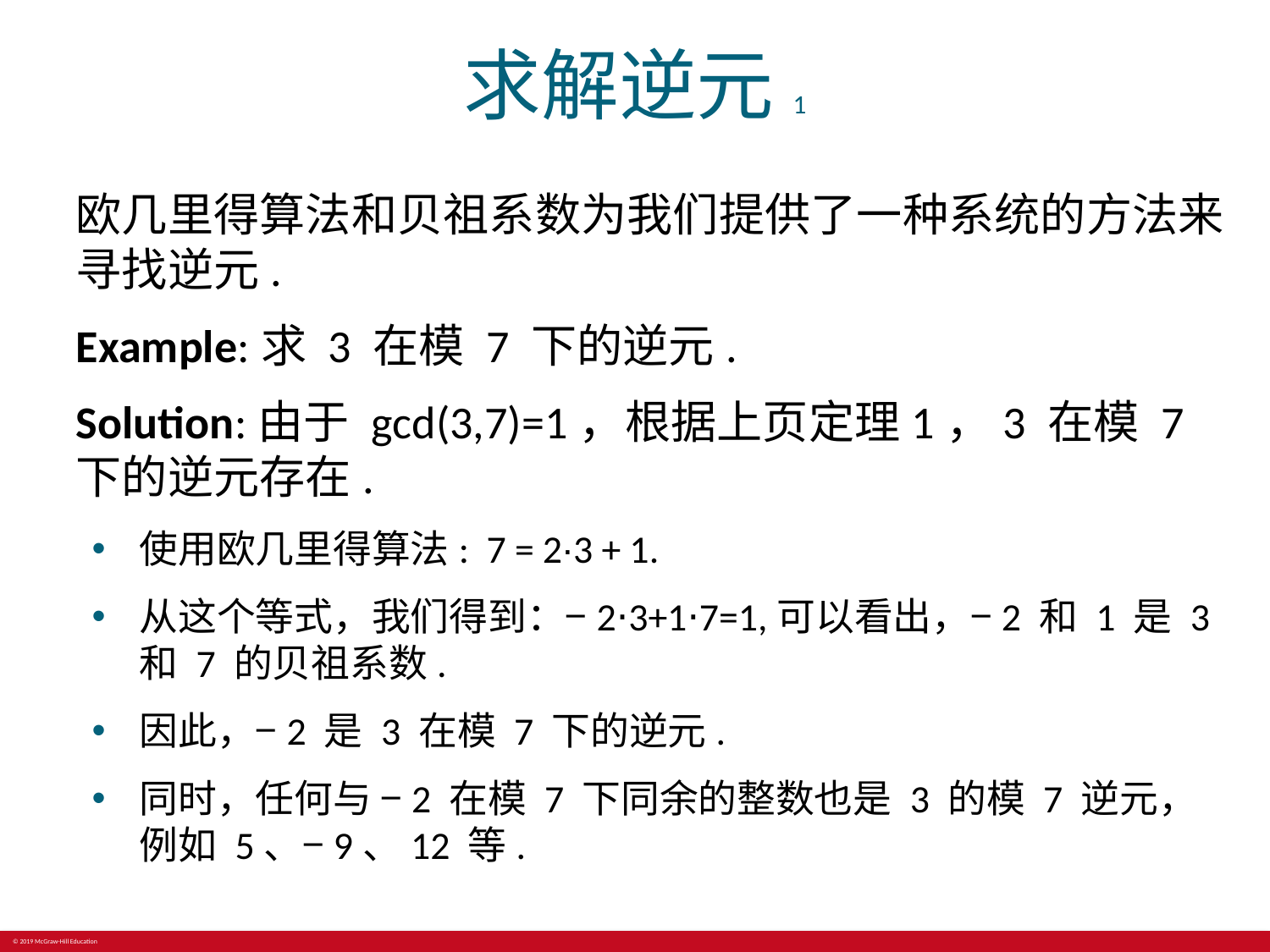

# 求解逆元1
欧几里得算法和贝祖系数为我们提供了一种系统的方法来寻找逆元.
Example:求 3 在模 7 下的逆元.
Solution:由于 gcd⁡(3,7)=1，根据上页定理1，3 在模 7 下的逆元存在.
使用欧几里得算法:  7 = 2∙3 + 1.
从这个等式，我们得到：−2⋅3+1⋅7=1,可以看出，−2 和 1 是 3 和 7 的贝祖系数.
因此，−2 是 3 在模 7 下的逆元.
同时，任何与 −2 在模 7 下同余的整数也是 3 的模 7 逆元，例如 5、−9、12 等.